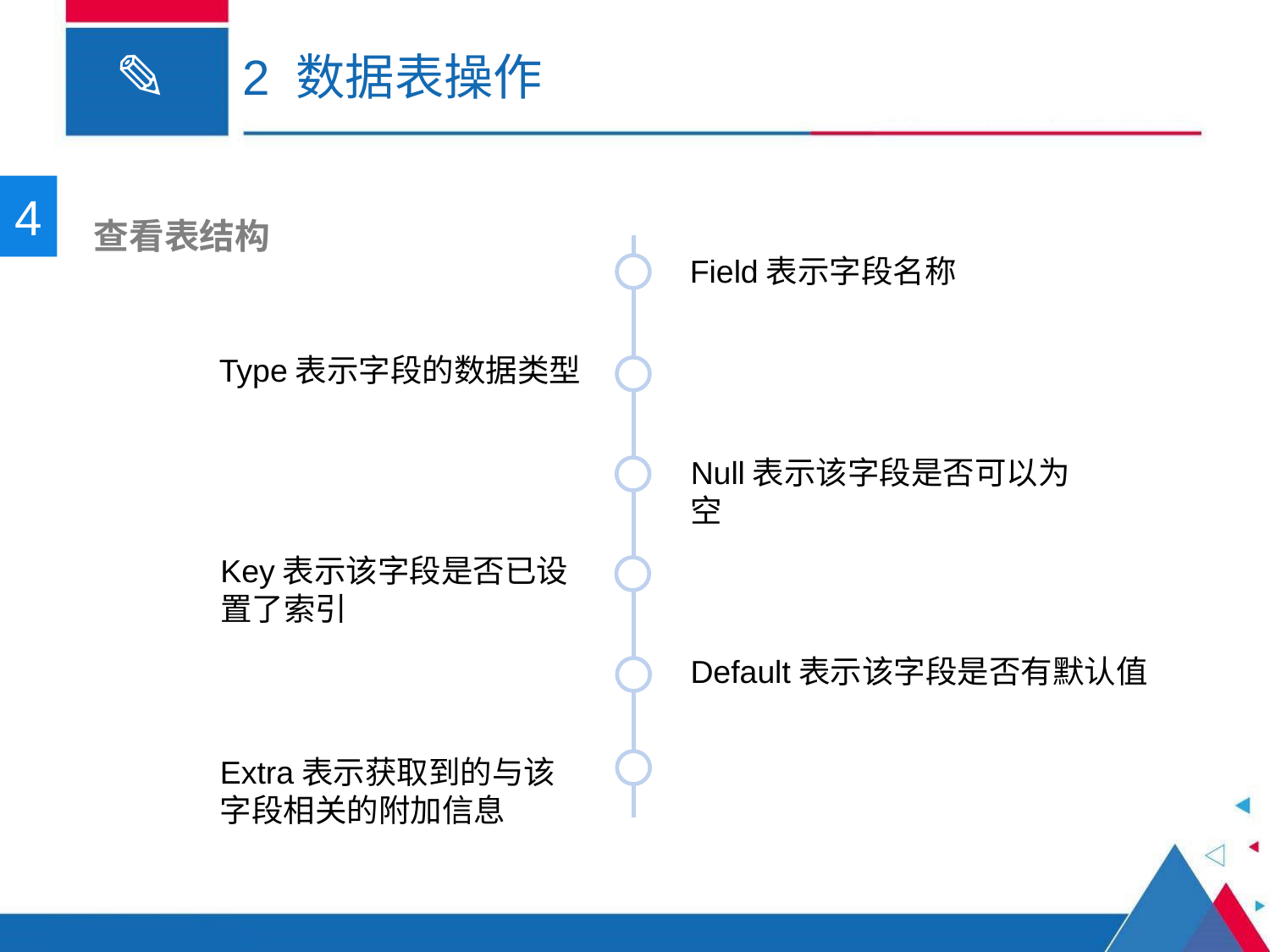

# 2 数据表操作

4
  查看表结构

Field表示字段名称
Type表示字段的数据类型
Null表示该字段是否可以为空
Key表示该字段是否已设置了索引
Default表示该字段是否有默认值
Extra表示获取到的与该字段相关的附加信息